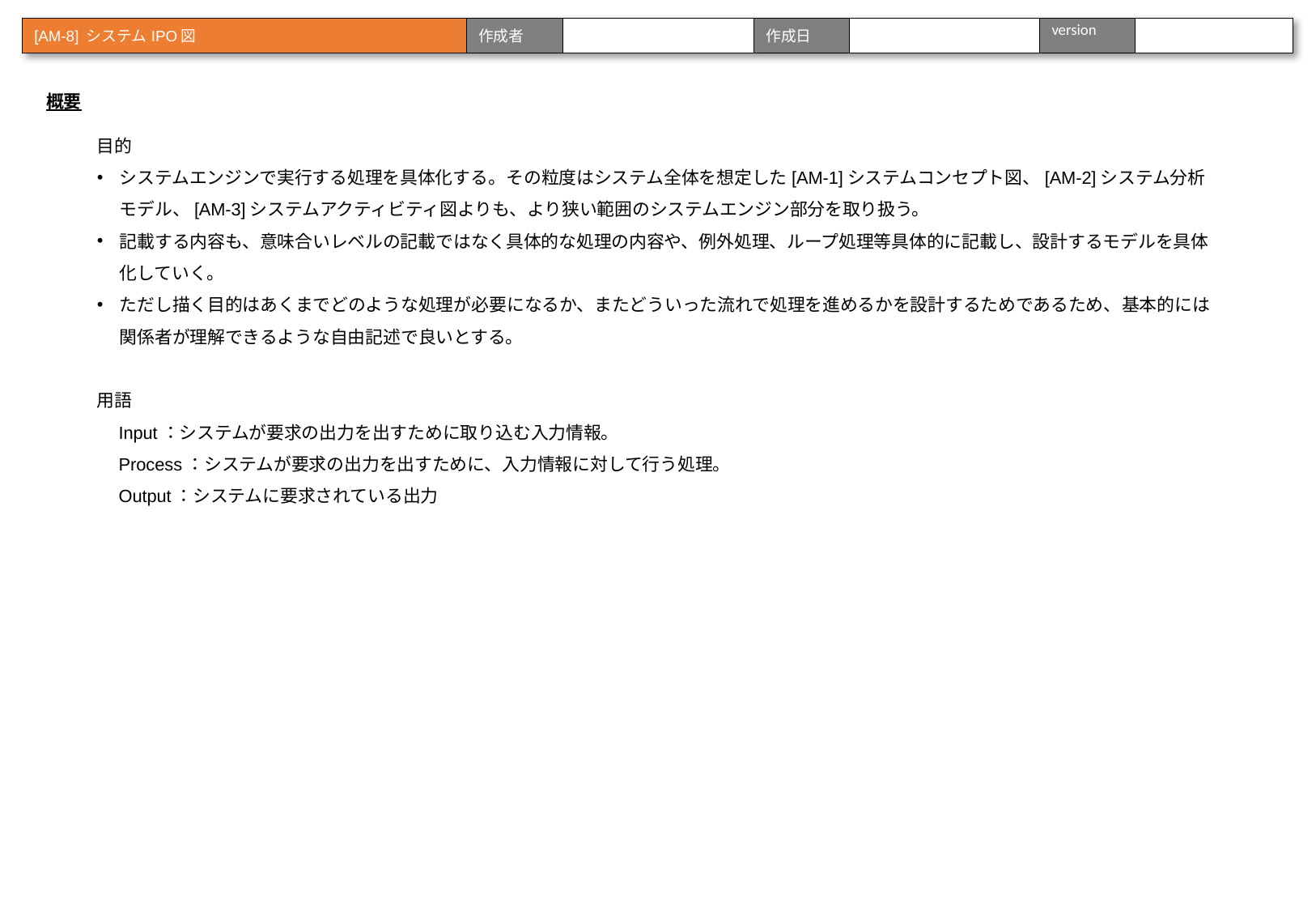

| [AM-8] システムIPO図 | 作成者 |  | 作成日 |  | version |  |
| --- | --- | --- | --- | --- | --- | --- |
概要
目的
システムエンジンで実行する処理を具体化する。その粒度はシステム全体を想定した[AM-1]システムコンセプト図、[AM-2]システム分析モデル、[AM-3]システムアクティビティ図よりも、より狭い範囲のシステムエンジン部分を取り扱う。
記載する内容も、意味合いレベルの記載ではなく具体的な処理の内容や、例外処理、ループ処理等具体的に記載し、設計するモデルを具体化していく。
ただし描く目的はあくまでどのような処理が必要になるか、またどういった流れで処理を進めるかを設計するためであるため、基本的には関係者が理解できるような自由記述で良いとする。

用語
　Input：システムが要求の出力を出すために取り込む入力情報。
　Process：システムが要求の出力を出すために、入力情報に対して行う処理。
　Output：システムに要求されている出力